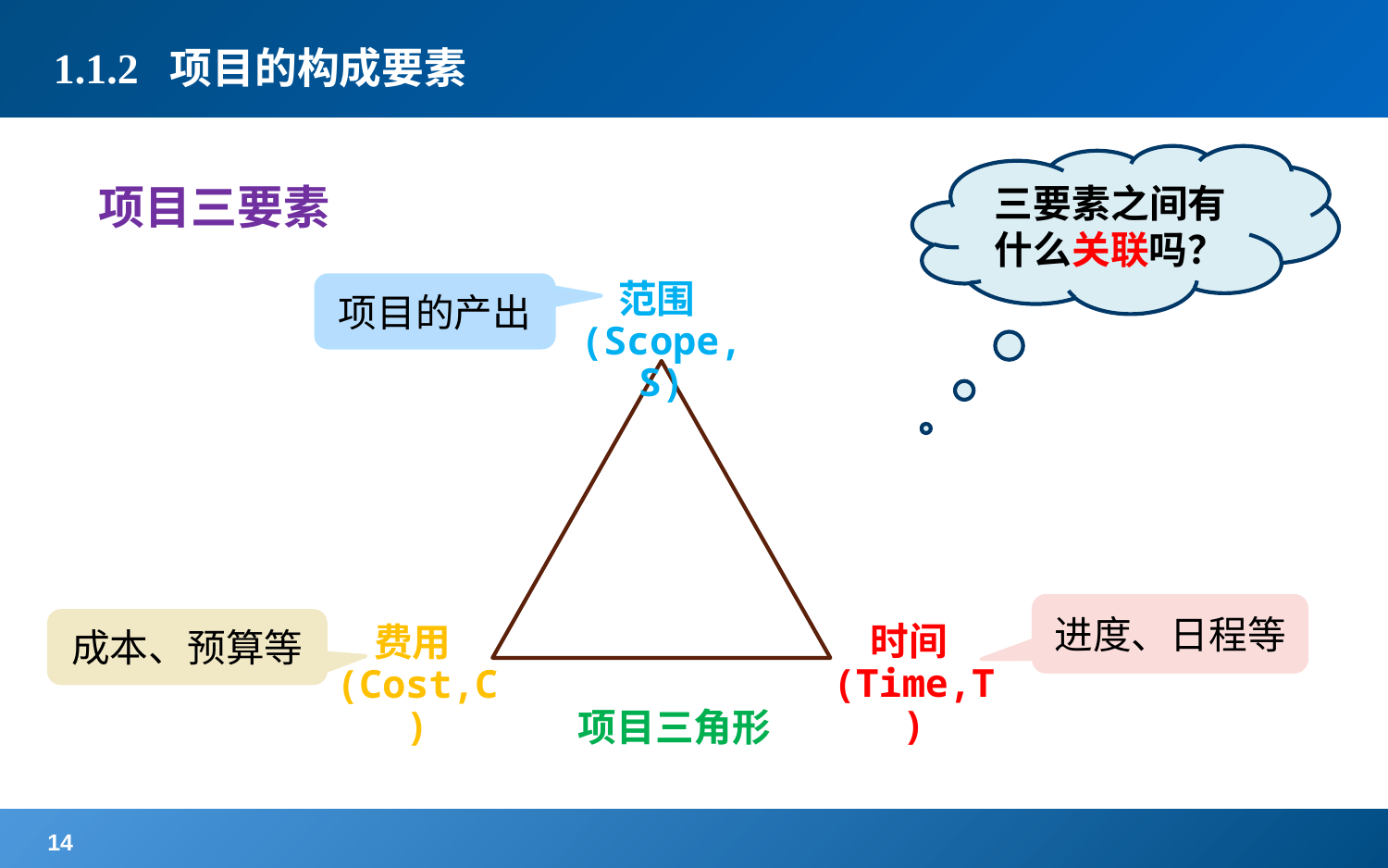

1.1.2  项目的构成要素
三要素之间有什么关联吗？
项目三要素
范围(Scope,S)
项目的产出

进度、日程等
成本、预算等
时间(Time,T)
费用(Cost,C)
项目三角形